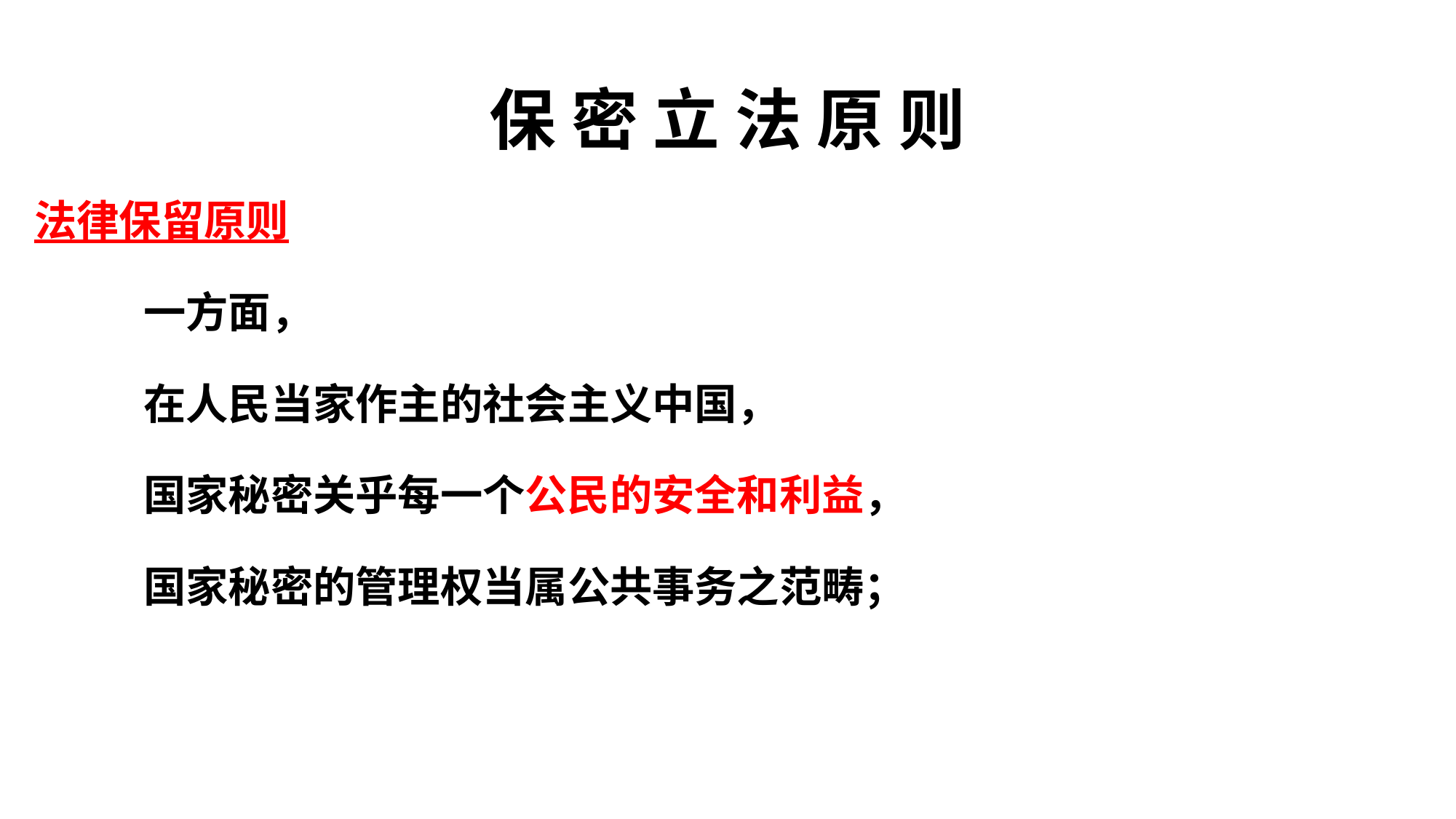

# 保 密 立 法 原 则
法律保留原则
	一方面，
	在人民当家作主的社会主义中国，
	国家秘密关乎每一个公民的安全和利益，
	国家秘密的管理权当属公共事务之范畴；